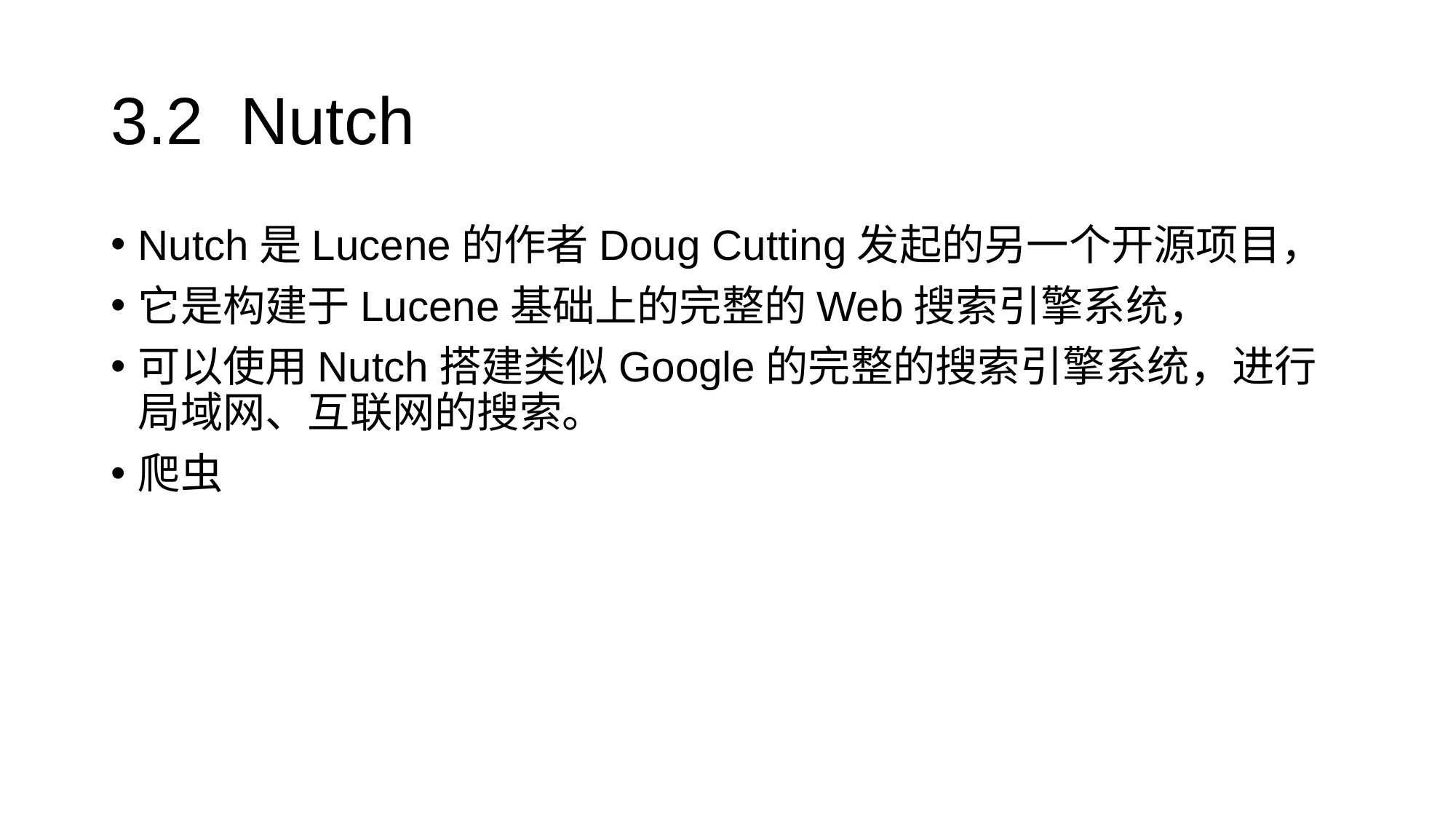

# 3.2  Nutch
Nutch是Lucene的作者Doug Cutting发起的另一个开源项目，
它是构建于Lucene基础上的完整的Web搜索引擎系统，
可以使用Nutch搭建类似Google的完整的搜索引擎系统，进行局域网、互联网的搜索。
爬虫